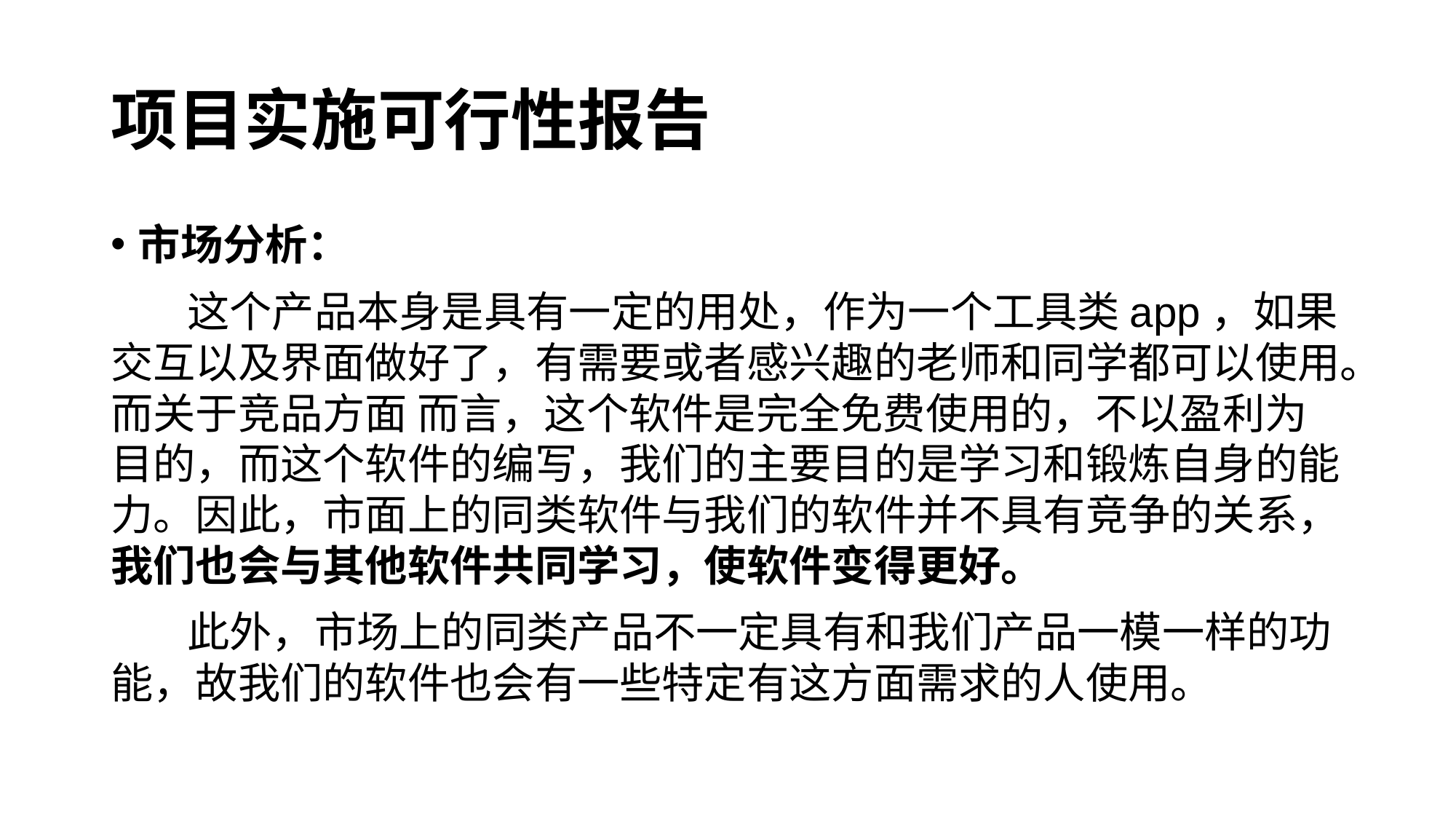

# 项目实施可行性报告
市场分析：
       这个产品本身是具有一定的用处，作为一个工具类app，如果交互以及界面做好了，有需要或者感兴趣的老师和同学都可以使用。而关于竞品方面 而言，这个软件是完全免费使用的，不以盈利为目的，而这个软件的编写，我们的主要目的是学习和锻炼自身的能力。因此，市面上的同类软件与我们的软件并不具有竞争的关系，我们也会与其他软件共同学习，使软件变得更好。
       此外，市场上的同类产品不一定具有和我们产品一模一样的功能，故我们的软件也会有一些特定有这方面需求的人使用。